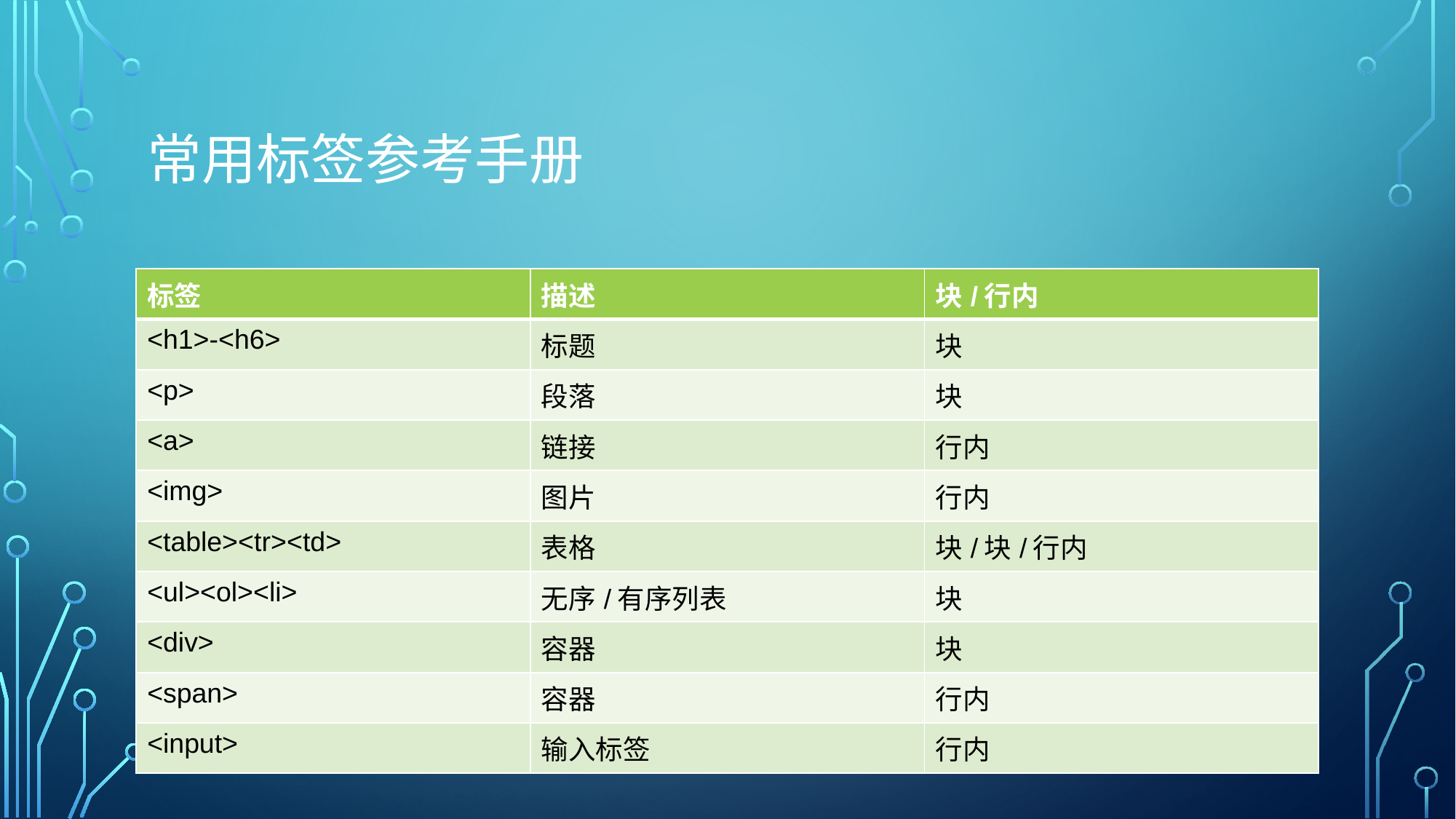

# 常用标签参考手册
| 标签 | 描述 | 块/行内 |
| --- | --- | --- |
| <h1>-<h6> | 标题 | 块 |
| <p> | 段落 | 块 |
| <a> | 链接 | 行内 |
| <img> | 图片 | 行内 |
| <table><tr><td> | 表格 | 块/块/行内 |
| <ul><ol><li> | 无序/有序列表 | 块 |
| <div> | 容器 | 块 |
| <span> | 容器 | 行内 |
| <input> | 输入标签 | 行内 |